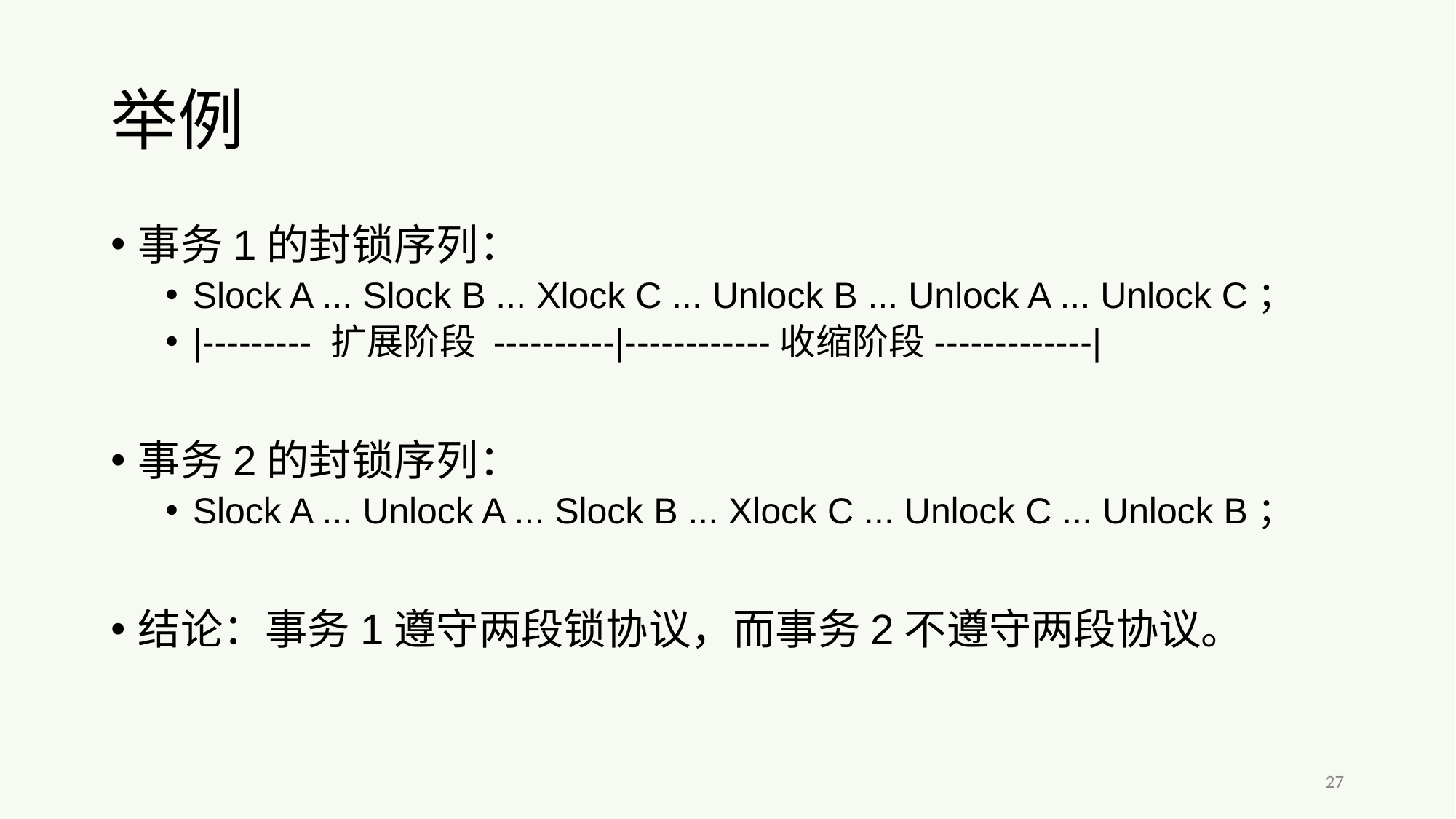

# 举例
事务1的封锁序列：
Slock A ... Slock B ... Xlock C ... Unlock B ... Unlock A ... Unlock C；
|--------- 扩展阶段 ----------|------------收缩阶段-------------|

事务2的封锁序列：
Slock A ... Unlock A ... Slock B ... Xlock C ... Unlock C ... Unlock B；

结论：事务1遵守两段锁协议，而事务2不遵守两段协议。

27